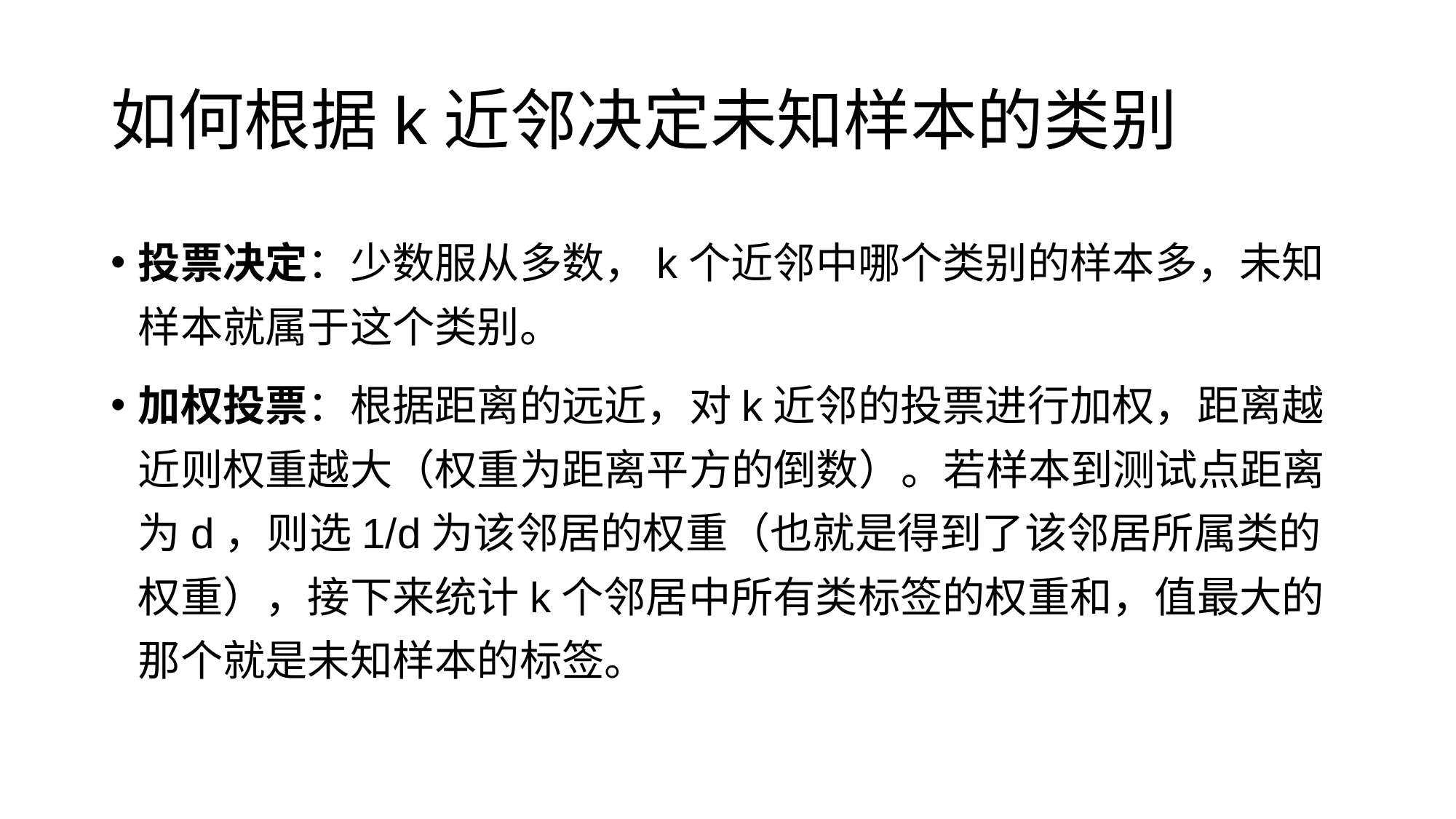

# 如何根据k近邻决定未知样本的类别
投票决定：少数服从多数，k个近邻中哪个类别的样本多，未知样本就属于这个类别。
加权投票：根据距离的远近，对k近邻的投票进行加权，距离越近则权重越大（权重为距离平方的倒数）。若样本到测试点距离为d，则选1/d为该邻居的权重（也就是得到了该邻居所属类的权重），接下来统计k个邻居中所有类标签的权重和，值最大的那个就是未知样本的标签。